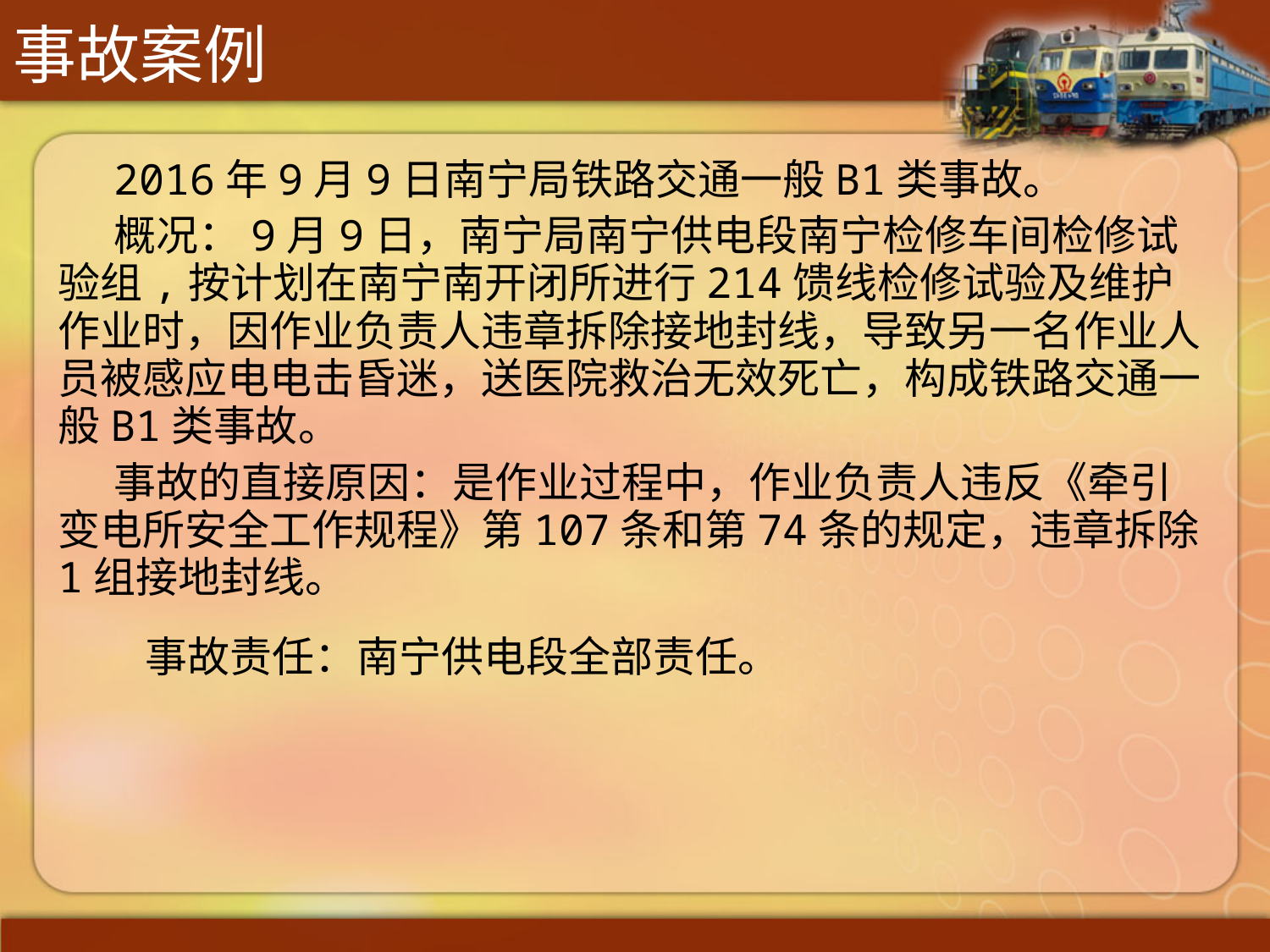

# 事故案例
2016年9月9日南宁局铁路交通一般B1类事故。
概况：9月9日，南宁局南宁供电段南宁检修车间检修试验组,按计划在南宁南开闭所进行214馈线检修试验及维护作业时，因作业负责人违章拆除接地封线，导致另一名作业人员被感应电电击昏迷，送医院救治无效死亡，构成铁路交通一般B1类事故。
事故的直接原因：是作业过程中，作业负责人违反《牵引变电所安全工作规程》第107条和第74条的规定，违章拆除1组接地封线。
事故责任：南宁供电段全部责任。